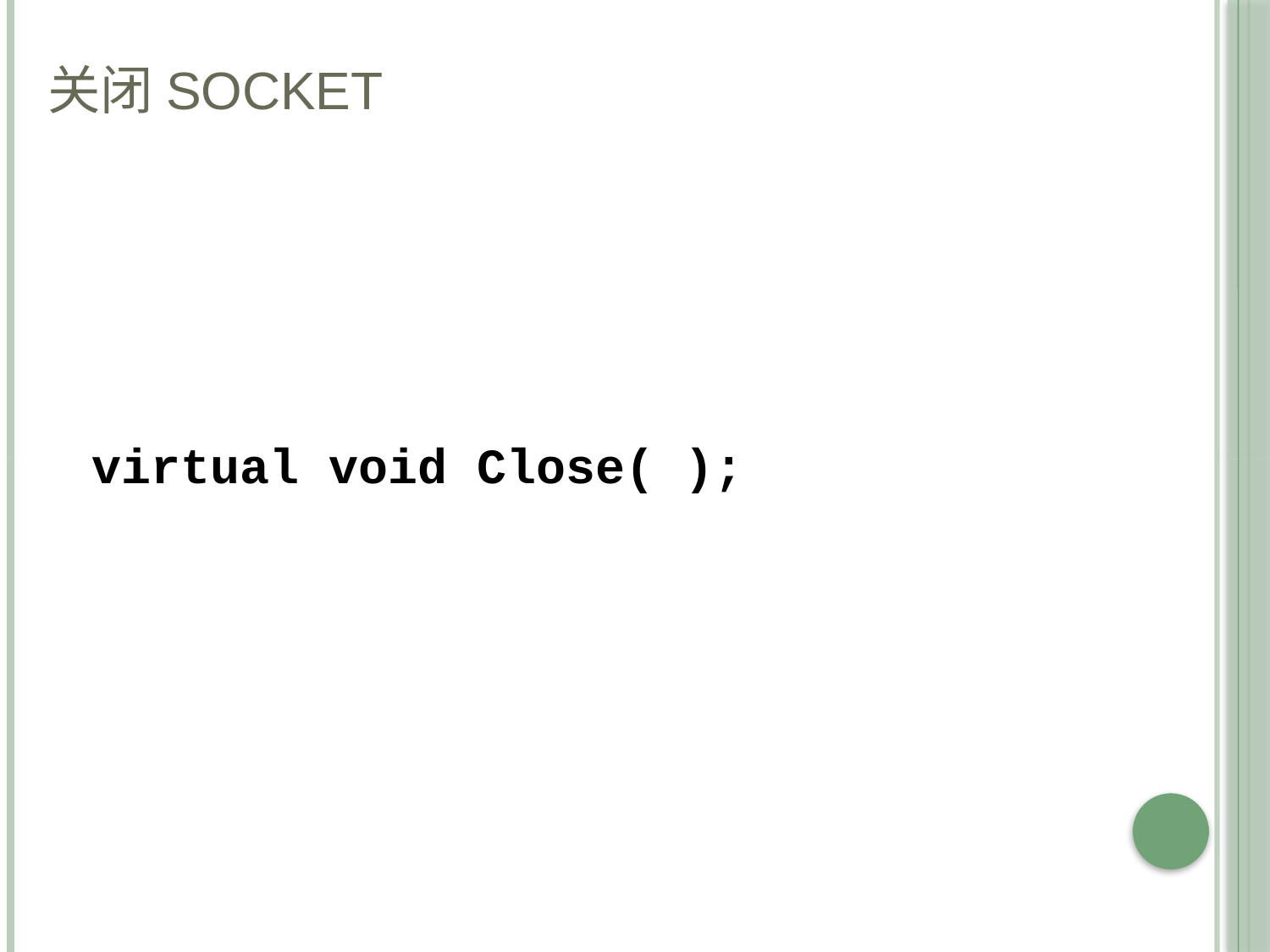

# 关闭socket

| virtual void Close( ); |
| --- |